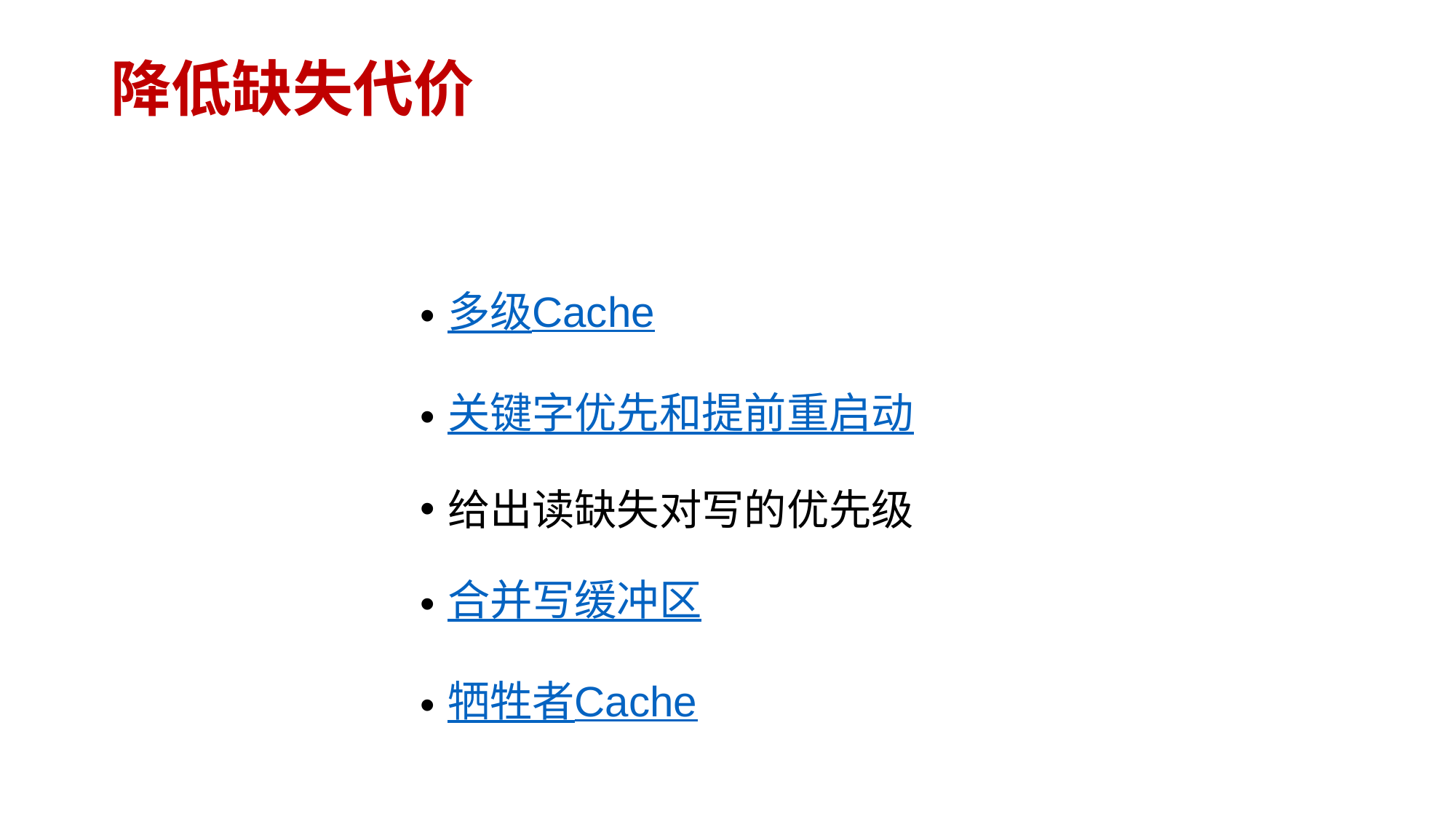

# 降低缺失代价
多级Cache
关键字优先和提前重启动
给出读缺失对写的优先级
合并写缓冲区
牺牲者Cache